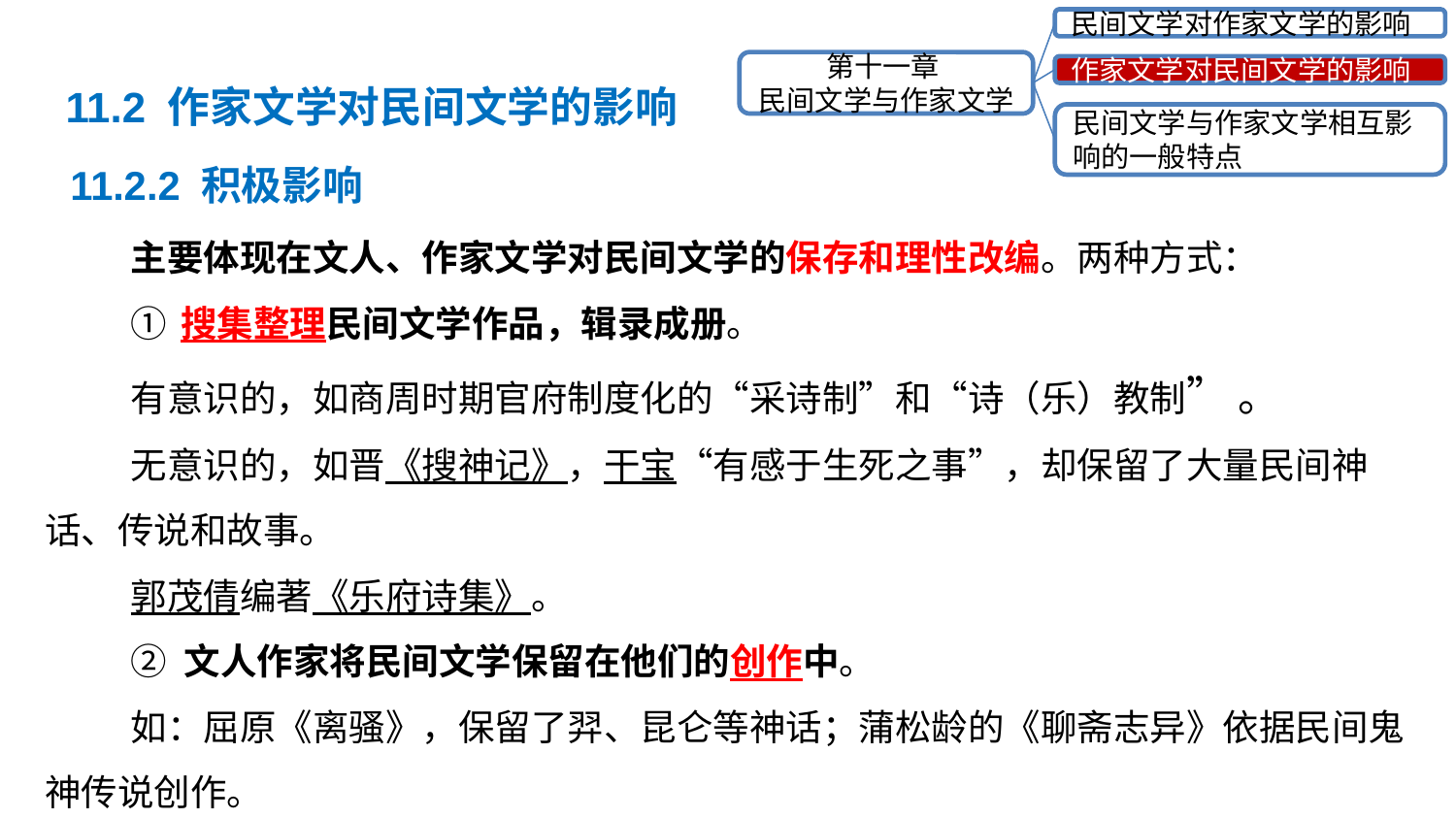

民间文学对作家文学的影响
第十一章
民间文学与作家文学
作家文学对民间文学的影响
民间文学与作家文学相互影响的一般特点
11.2 作家文学对民间文学的影响
11.2.2 积极影响
主要体现在文人、作家文学对民间文学的保存和理性改编。两种方式：
① 搜集整理民间文学作品，辑录成册。
有意识的，如商周时期官府制度化的“采诗制”和“诗（乐）教制” 。
无意识的，如晋《搜神记》，干宝“有感于生死之事”，却保留了大量民间神话、传说和故事。
郭茂倩编著《乐府诗集》。
② 文人作家将民间文学保留在他们的创作中。
如：屈原《离骚》，保留了羿、昆仑等神话；蒲松龄的《聊斋志异》依据民间鬼神传说创作。